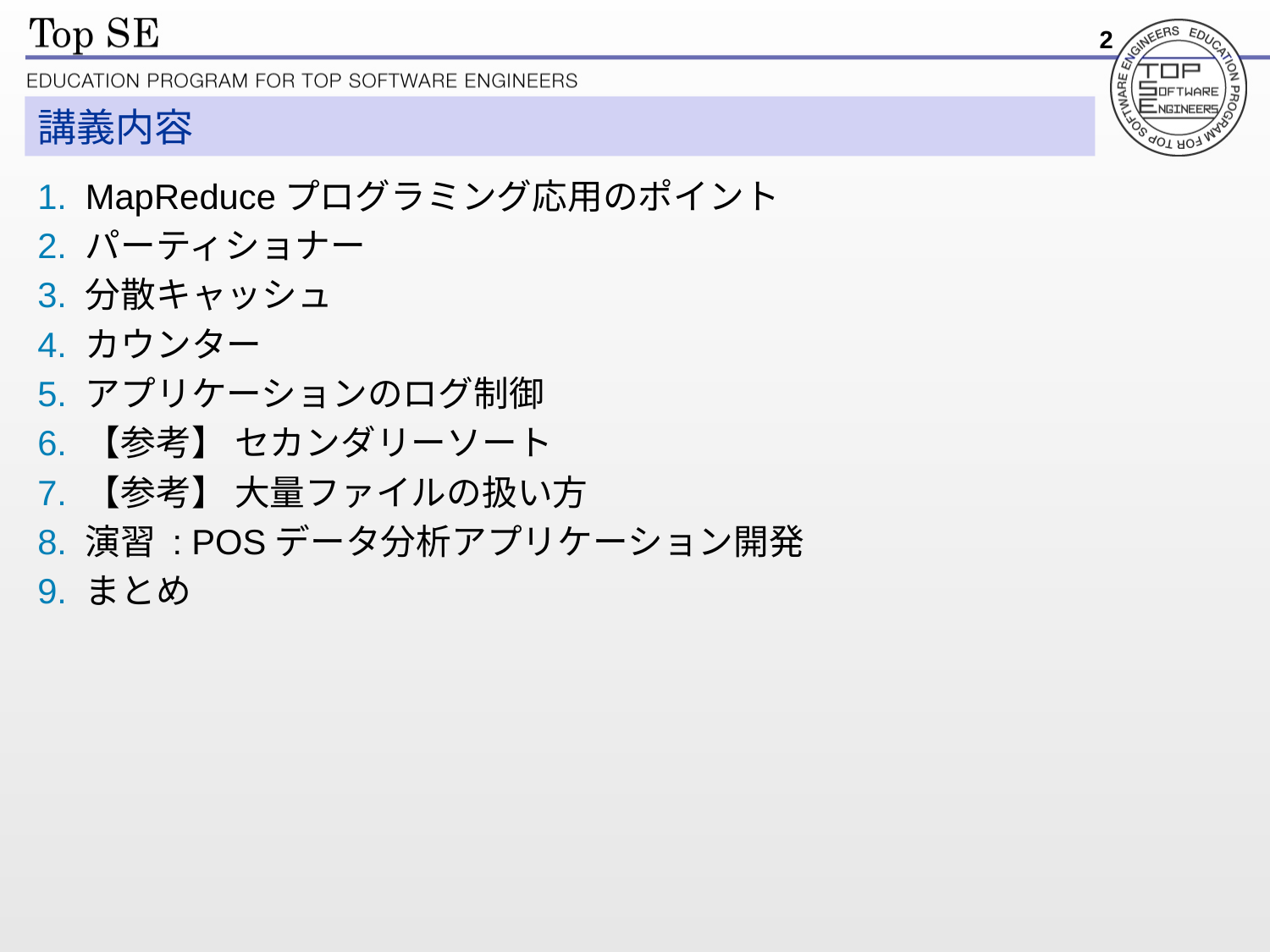

2
# 講義内容
MapReduceプログラミング応用のポイント
パーティショナー
分散キャッシュ
カウンター
アプリケーションのログ制御
【参考】 セカンダリーソート
【参考】 大量ファイルの扱い方
演習 : POSデータ分析アプリケーション開発
まとめ